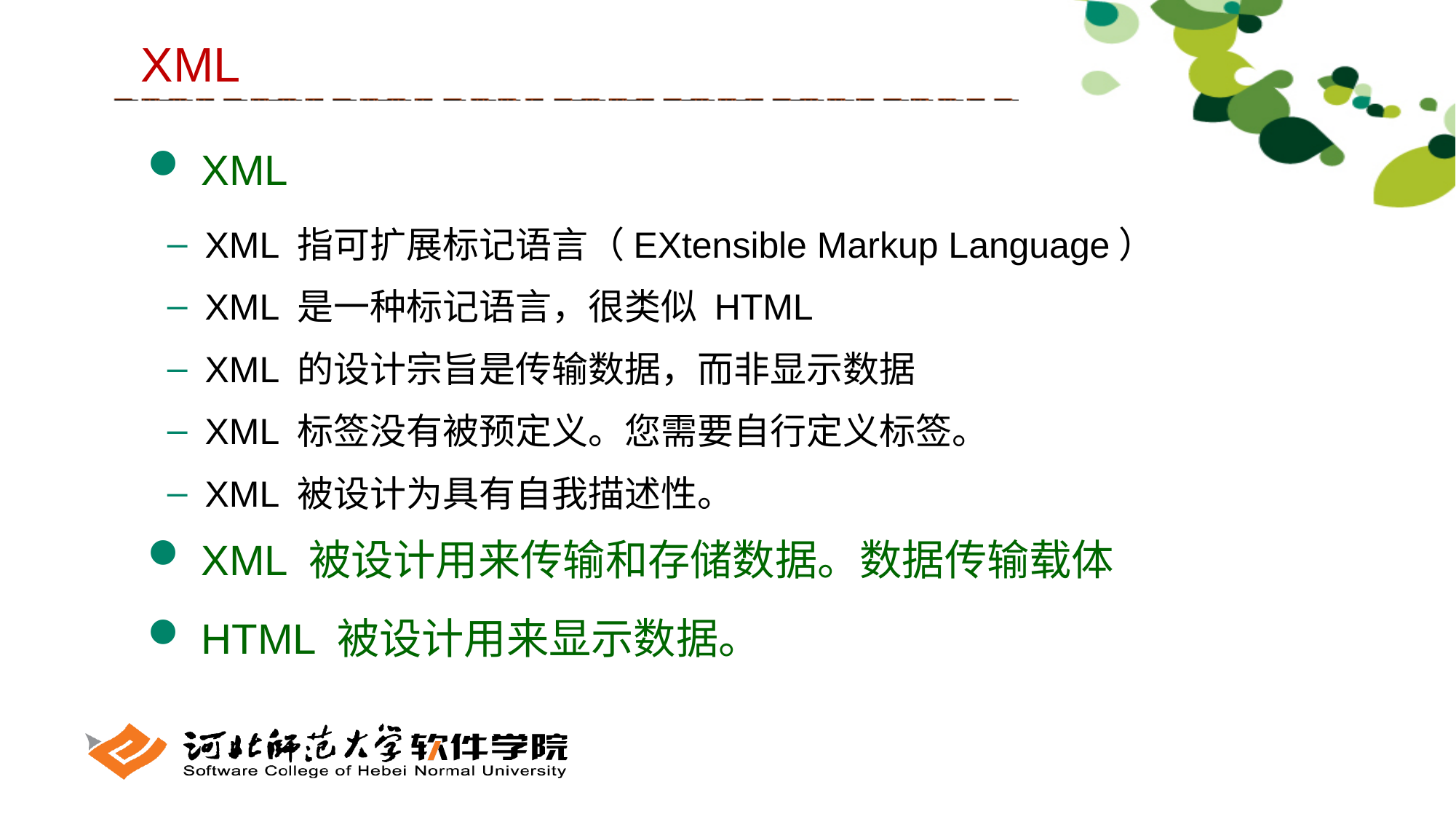

XML
 XML
 XML 指可扩展标记语言（EXtensible Markup Language）
 XML 是一种标记语言，很类似 HTML
 XML 的设计宗旨是传输数据，而非显示数据
 XML 标签没有被预定义。您需要自行定义标签。
 XML 被设计为具有自我描述性。
 XML 被设计用来传输和存储数据。数据传输载体
 HTML 被设计用来显示数据。